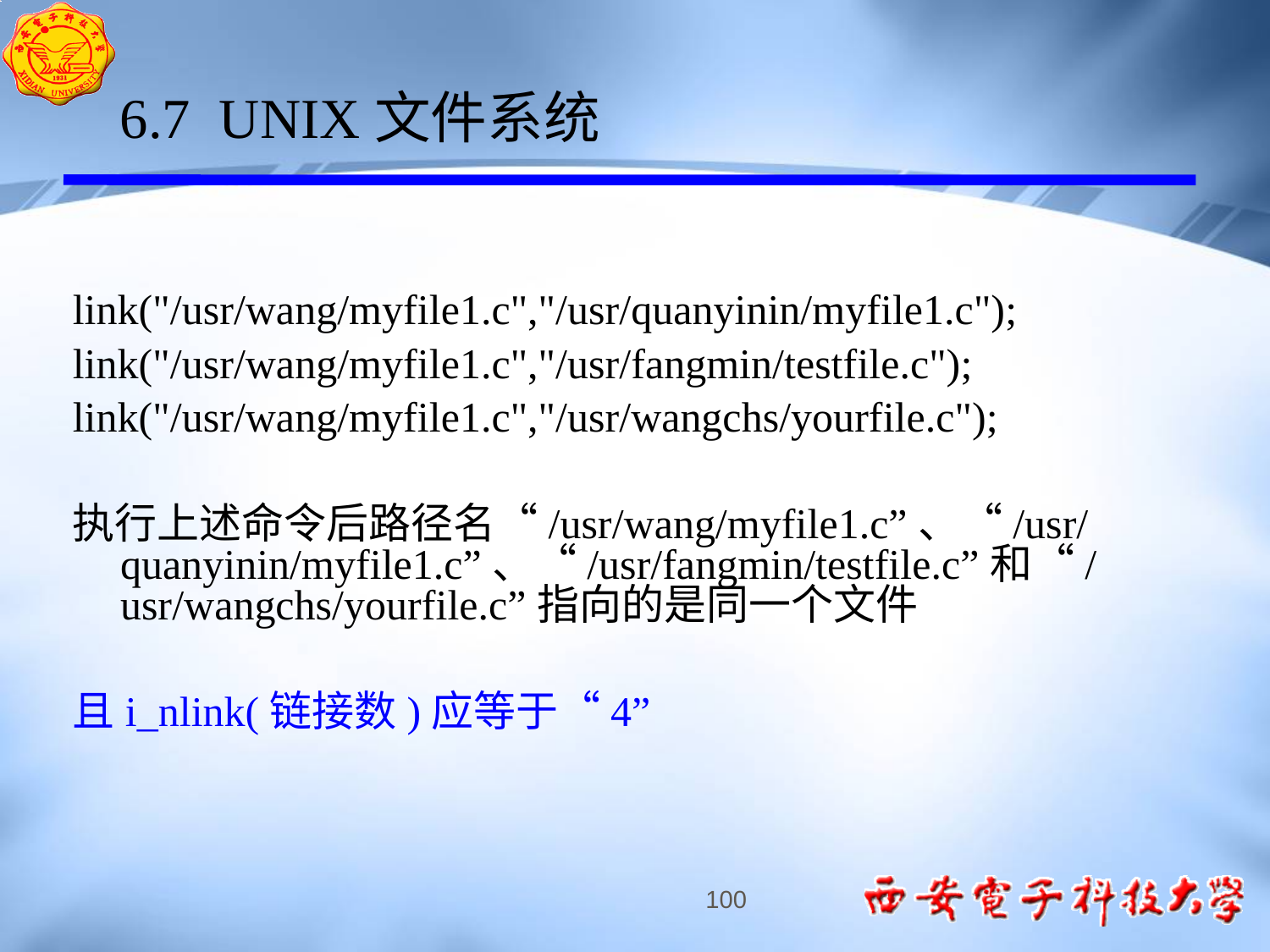

6.7  UNIX文件系统
link("/usr/wang/myfile1.c","/usr/quanyinin/myfile1.c");
link("/usr/wang/myfile1.c","/usr/fangmin/testfile.c");
link("/usr/wang/myfile1.c","/usr/wangchs/yourfile.c");

执行上述命令后路径名“/usr/wang/myfile1.c”、“/usr/quanyinin/myfile1.c”、“/usr/fangmin/testfile.c”和“/usr/wangchs/yourfile.c”指向的是同一个文件

且i_nlink(链接数)应等于“4”
100